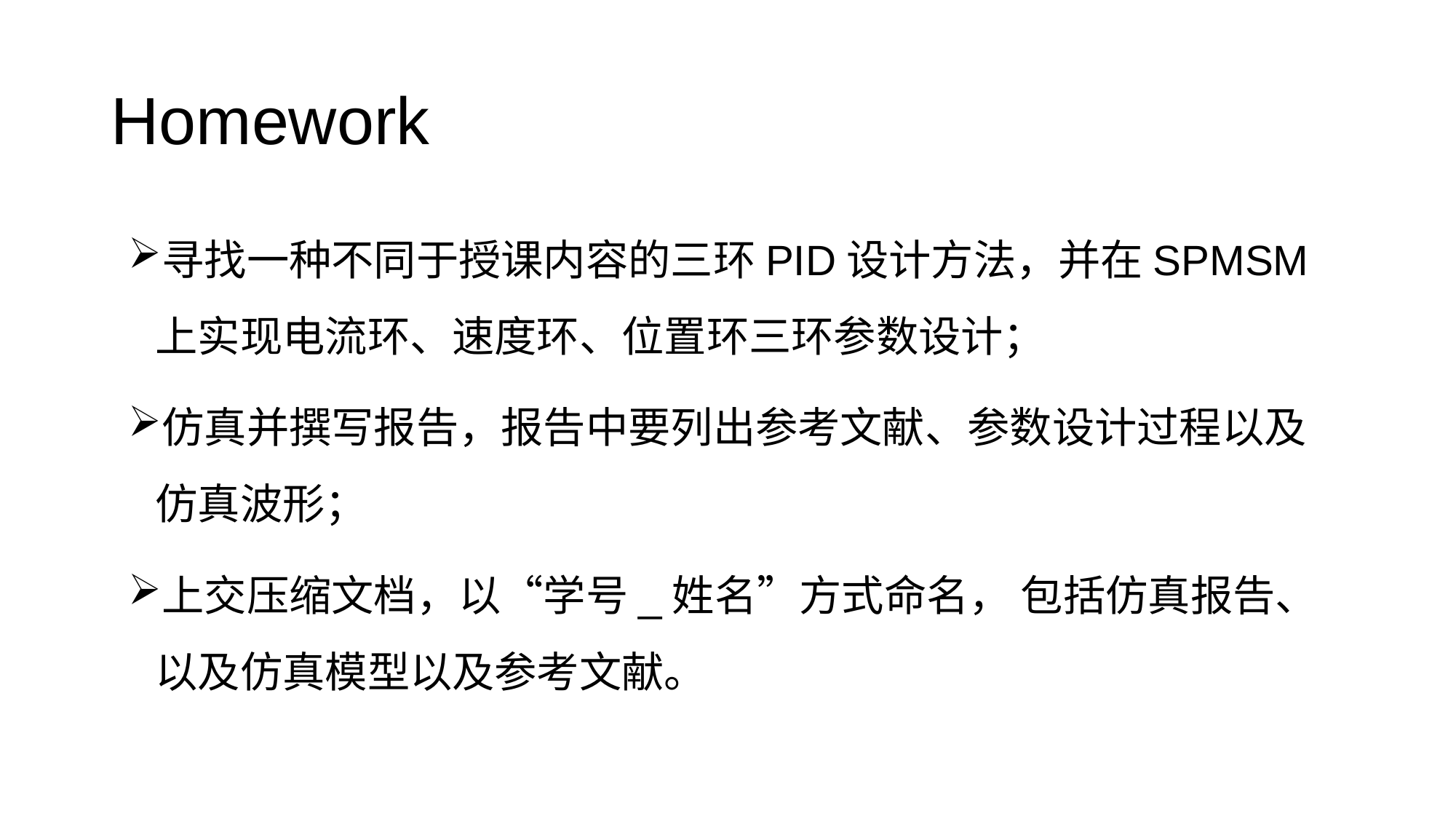

# Homework
寻找一种不同于授课内容的三环PID设计方法，并在SPMSM上实现电流环、速度环、位置环三环参数设计；
仿真并撰写报告，报告中要列出参考文献、参数设计过程以及仿真波形；
上交压缩文档，以“学号_姓名”方式命名， 包括仿真报告、以及仿真模型以及参考文献。